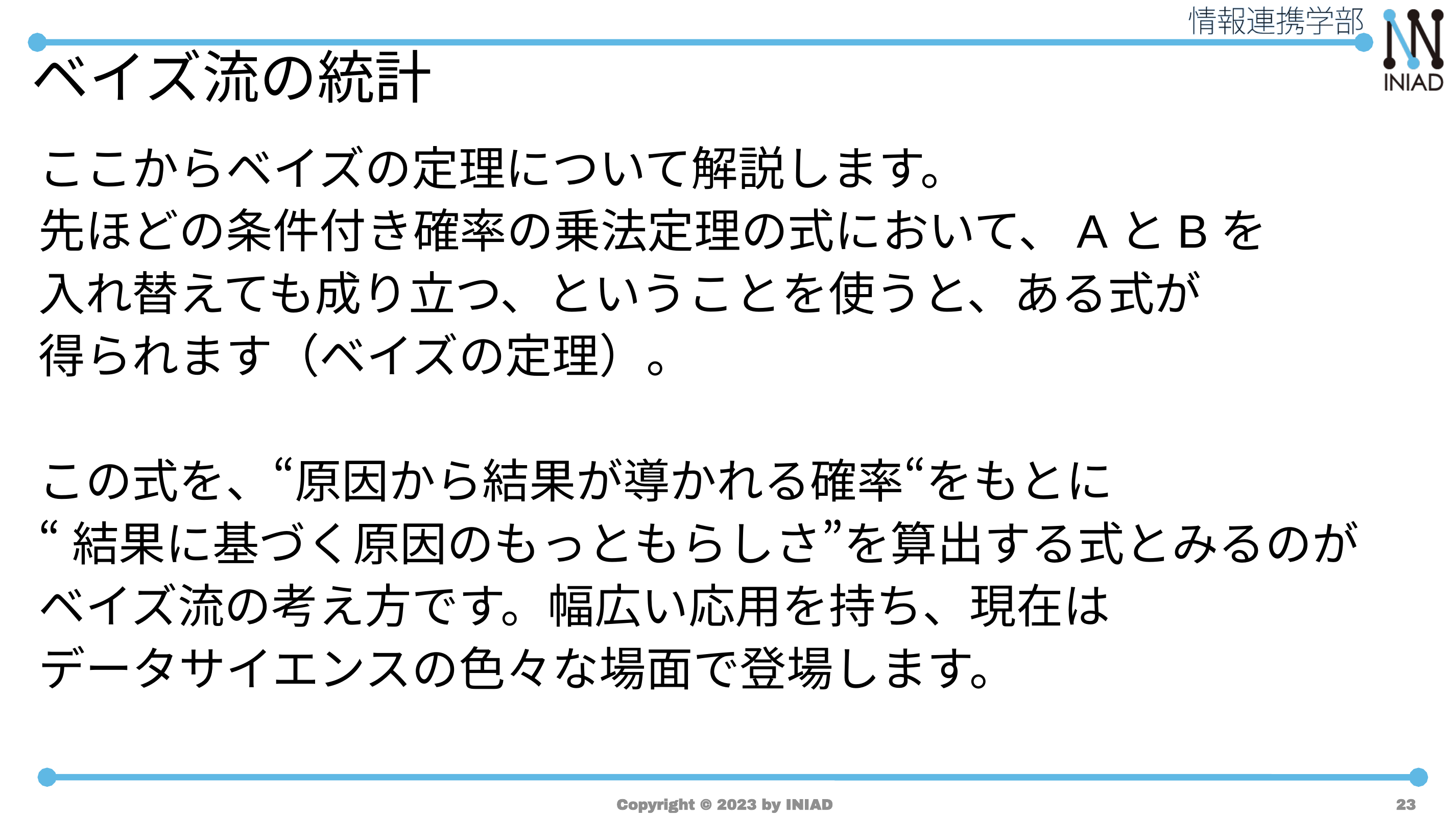

# ベイズ流の統計
ここからベイズの定理について解説します。
先ほどの条件付き確率の乗法定理の式において、AとBを
入れ替えても成り立つ、ということを使うと、ある式が
得られます（ベイズの定理）。

この式を、“原因から結果が導かれる確率“をもとに
“結果に基づく原因のもっともらしさ”を算出する式とみるのが
ベイズ流の考え方です。幅広い応用を持ち、現在は
データサイエンスの色々な場面で登場します。
Copyright © 2023 by INIAD
23